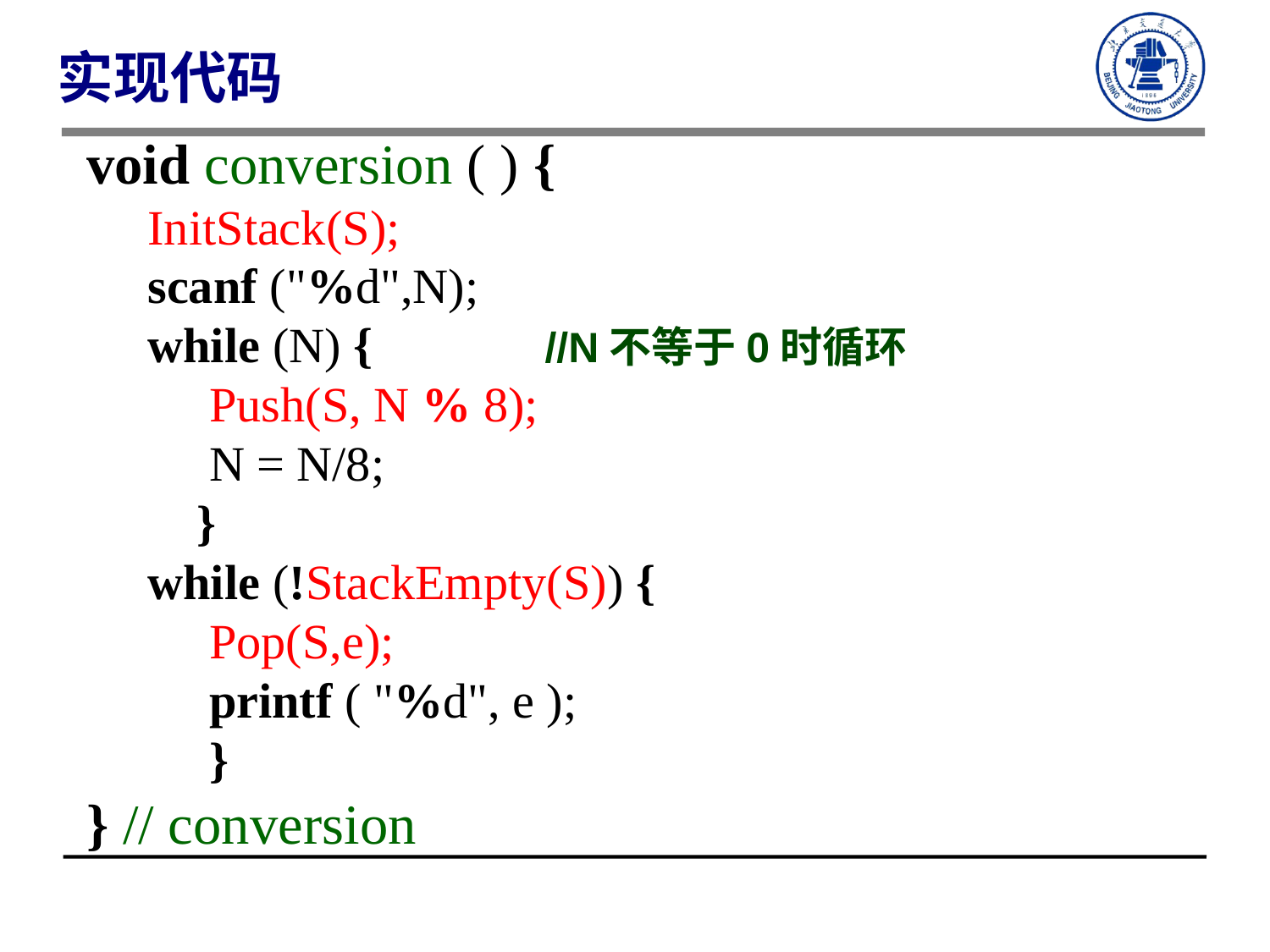

实现代码
void conversion ( ) {
     InitStack(S);
     scanf ("%d",N);
     while (N) {              //N不等于0时循环
          Push(S, N % 8);
          N = N/8;
         }
     while (!StackEmpty(S)) {
          Pop(S,e);
          printf ( "%d", e );
          }
} // conversion